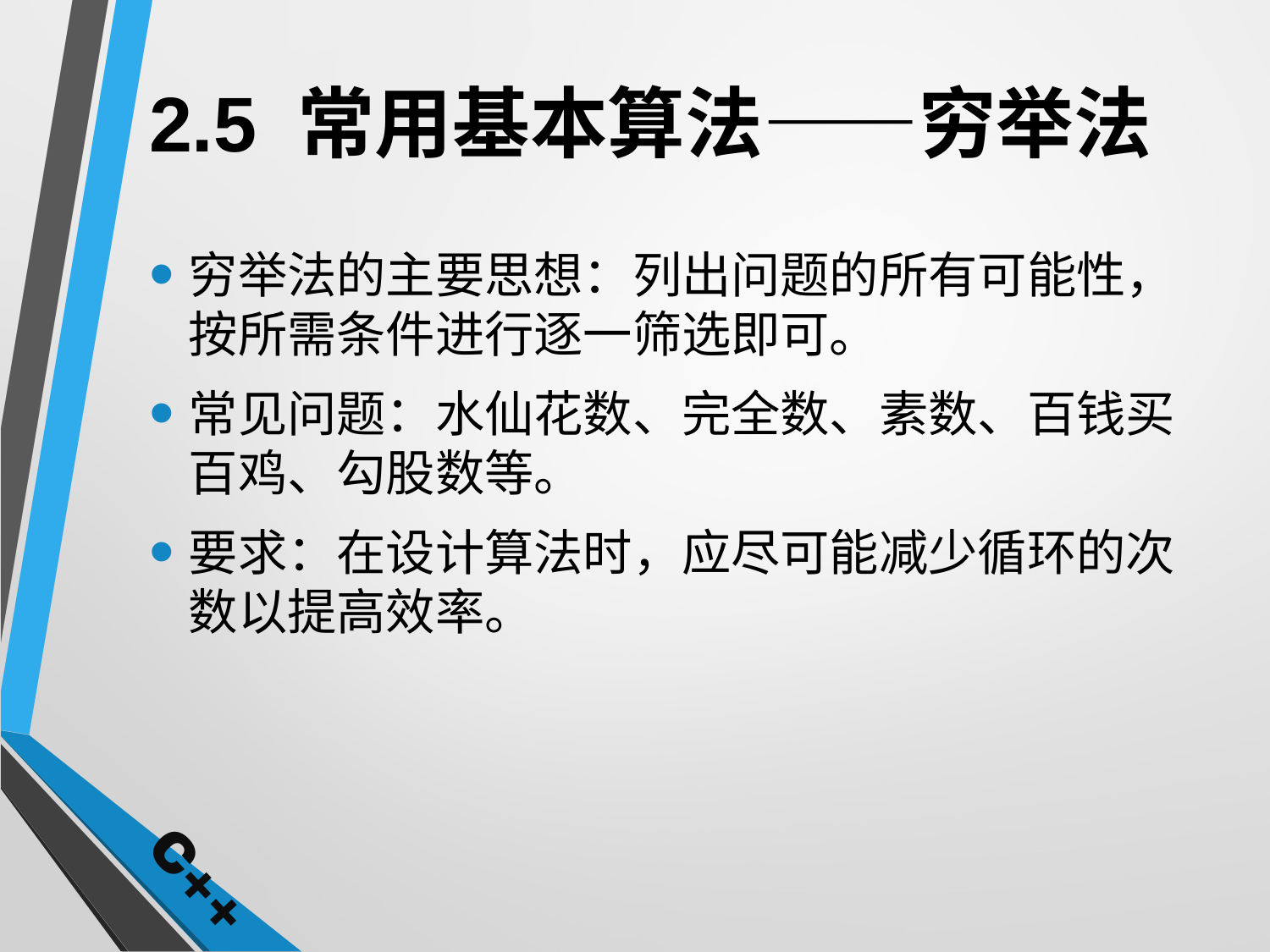

# 2.5 常用基本算法——穷举法
穷举法的主要思想：列出问题的所有可能性，按所需条件进行逐一筛选即可。
常见问题：水仙花数、完全数、素数、百钱买百鸡、勾股数等。
要求：在设计算法时，应尽可能减少循环的次数以提高效率。